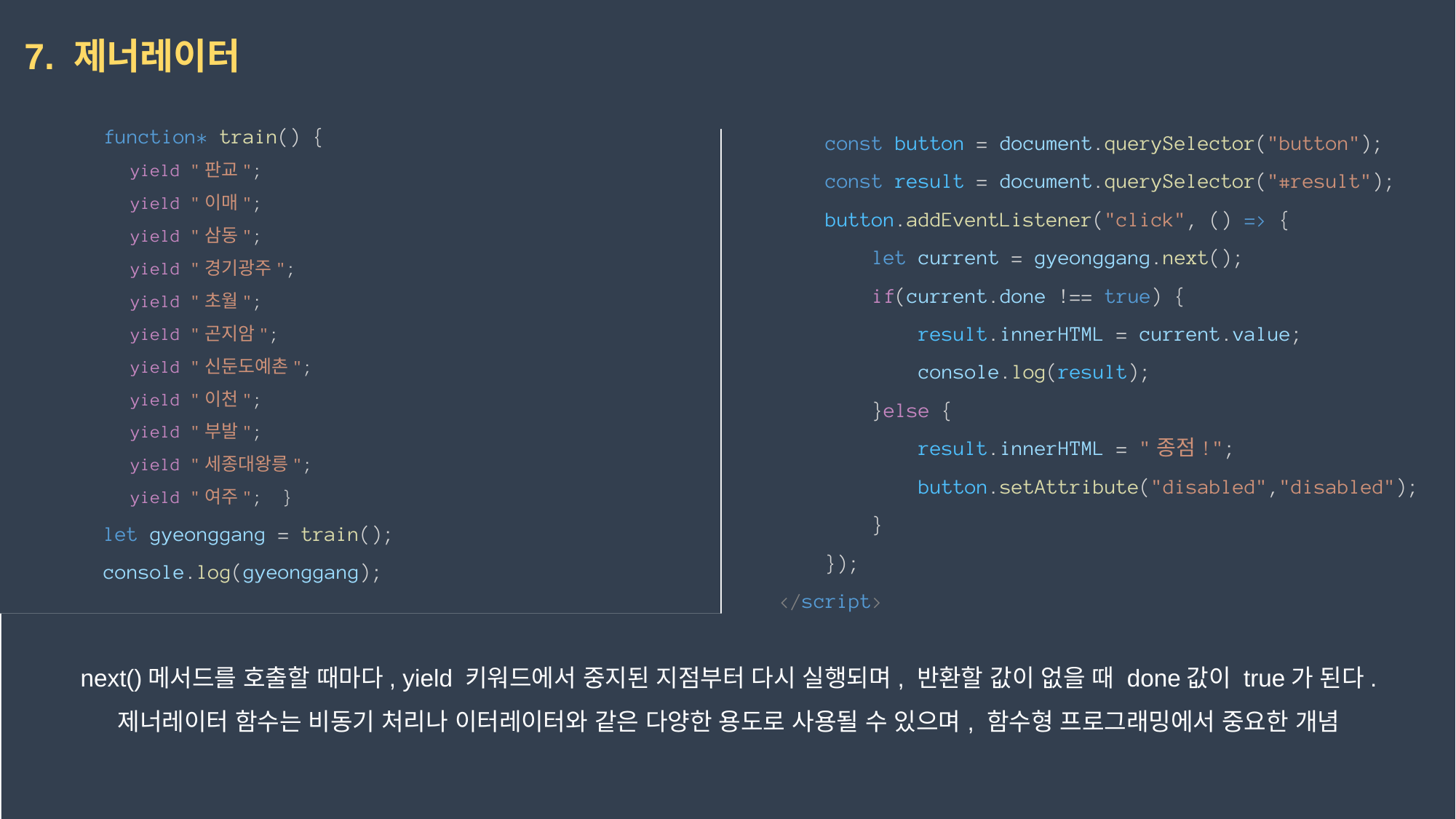

7. 제너레이터
        function* train() {
            yield "판교";
            yield "이매";
            yield "삼동";
            yield "경기광주";
            yield "초월";
            yield "곤지암";
            yield "신둔도예촌";
            yield "이천";
            yield "부발";
            yield "세종대왕릉";
            yield "여주";  }
        let gyeonggang = train();
        console.log(gyeonggang);

        const button = document.querySelector("button");
        const result = document.querySelector("#result");
        button.addEventListener("click", () => {
            let current = gyeonggang.next();
            if(current.done !== true) {
                result.innerHTML = current.value;
                console.log(result);
            }else {
                result.innerHTML = "종점!";
                button.setAttribute("disabled","disabled");
            }
        });
    </script>

next()메서드를 호출할 때마다, yield 키워드에서 중지된 지점부터 다시 실행되며, 반환할 값이 없을 때 done값이 true가 된다.
제너레이터 함수는 비동기 처리나 이터레이터와 같은 다양한 용도로 사용될 수 있으며, 함수형 프로그래밍에서 중요한 개념
2023-03-24
권민지